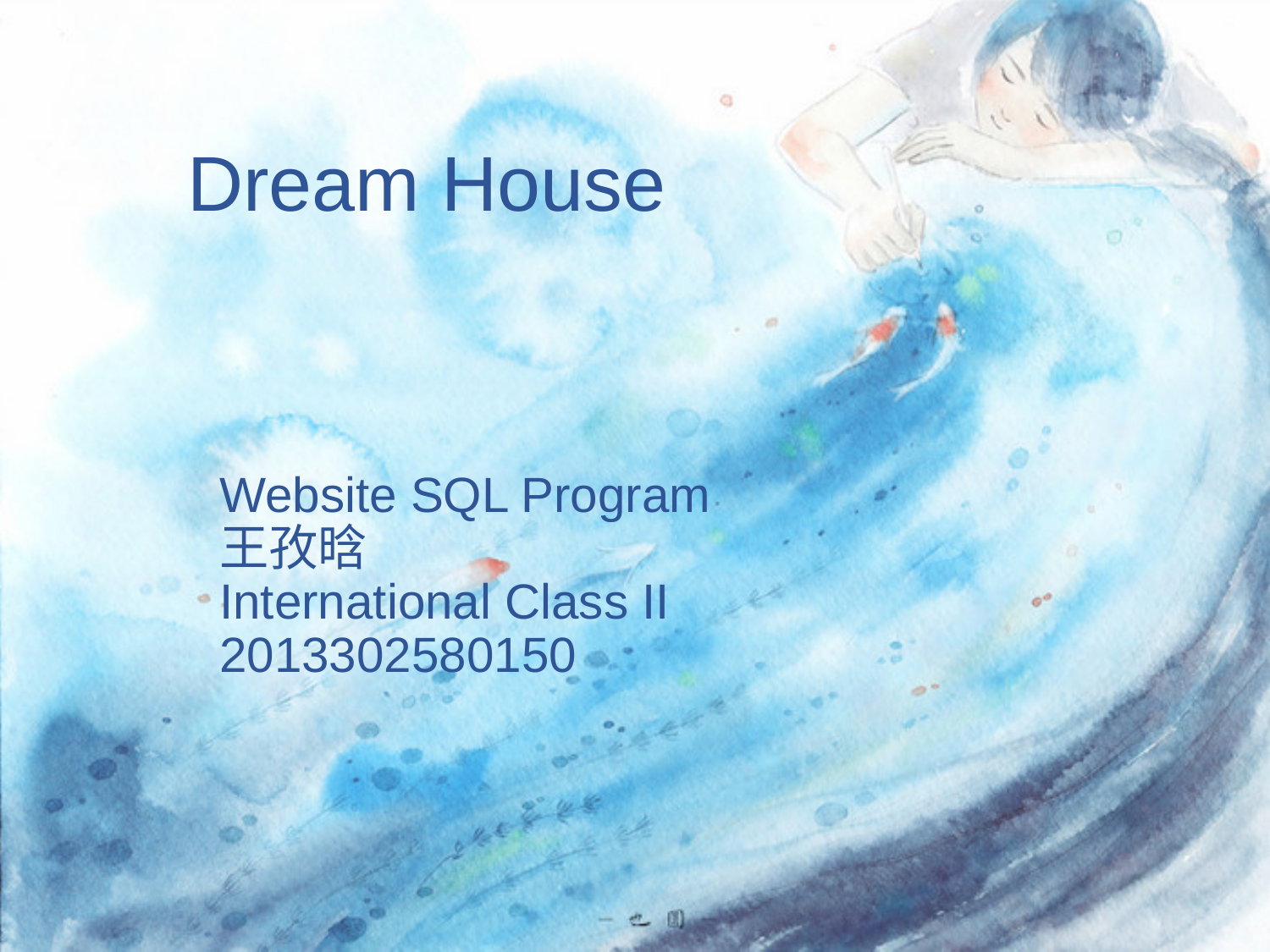

# Dream House
Website SQL Program
王孜晗
International Class II
2013302580150